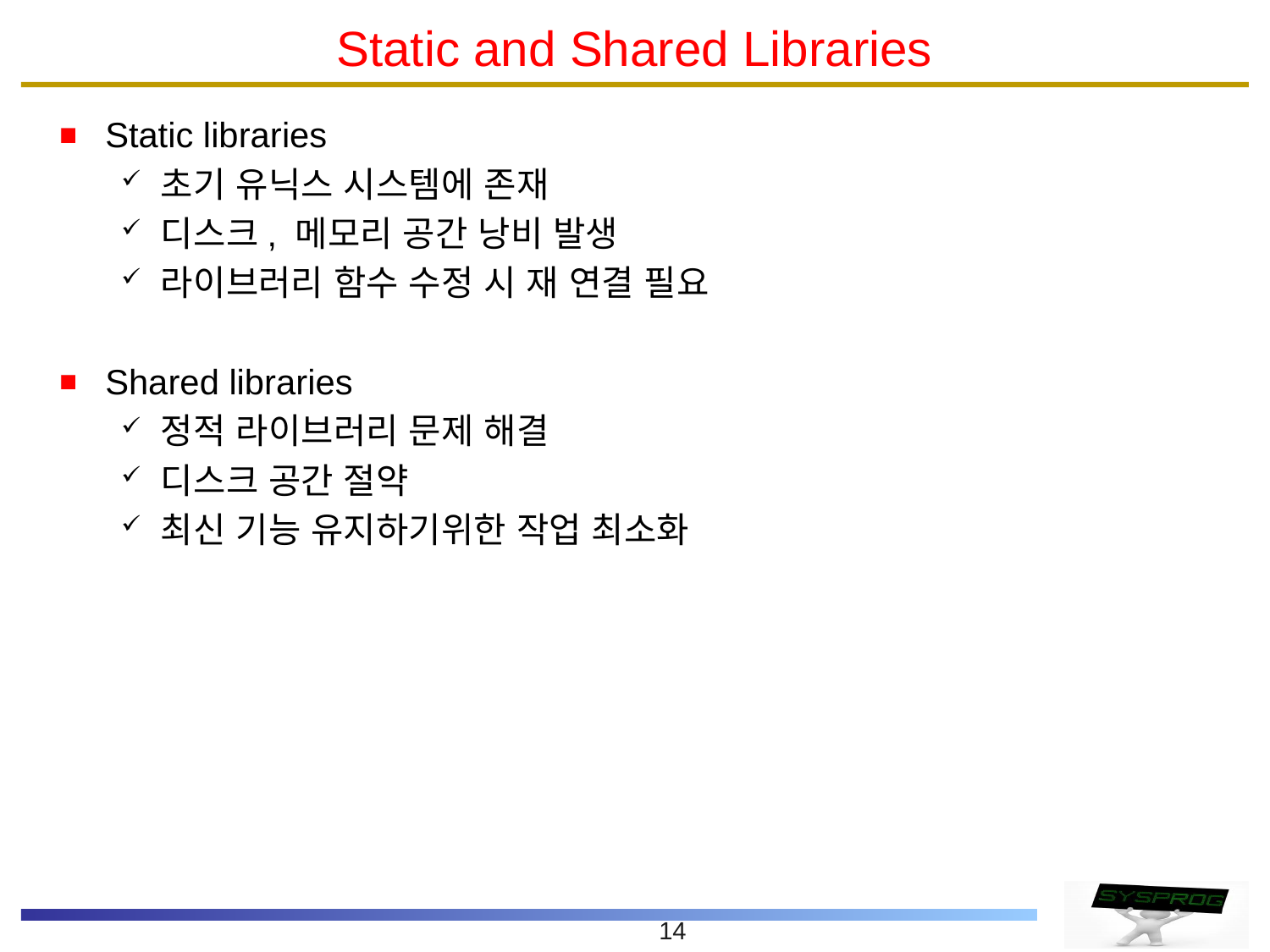

# Static and Shared Libraries
Static libraries
초기 유닉스 시스템에 존재
디스크, 메모리 공간 낭비 발생
라이브러리 함수 수정 시 재 연결 필요

Shared libraries
정적 라이브러리 문제 해결
디스크 공간 절약
최신 기능 유지하기위한 작업 최소화
14